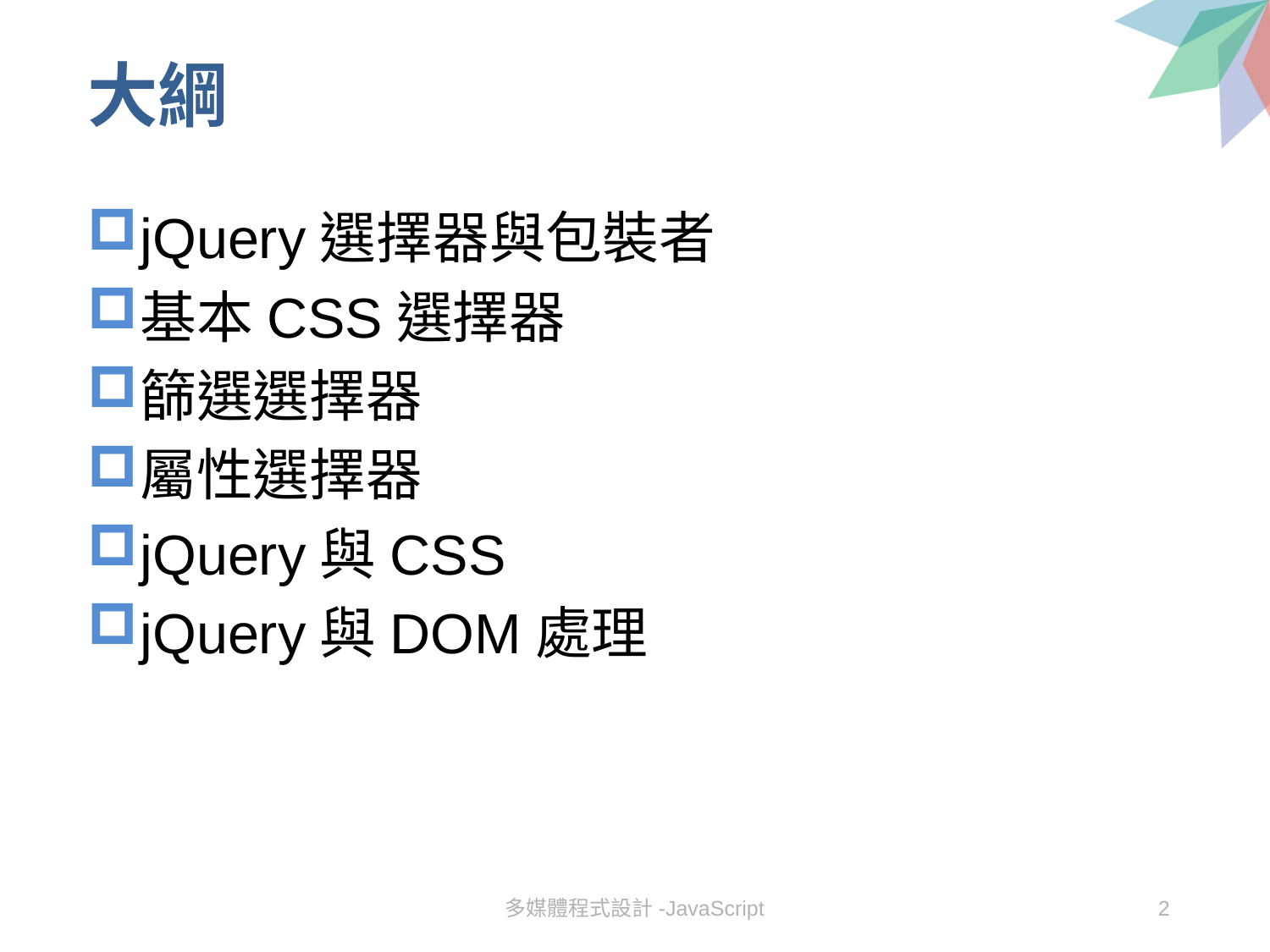

# 大綱
jQuery選擇器與包裝者
基本CSS選擇器
篩選選擇器
屬性選擇器
jQuery與CSS
jQuery與DOM處理

多媒體程式設計-JavaScript
2